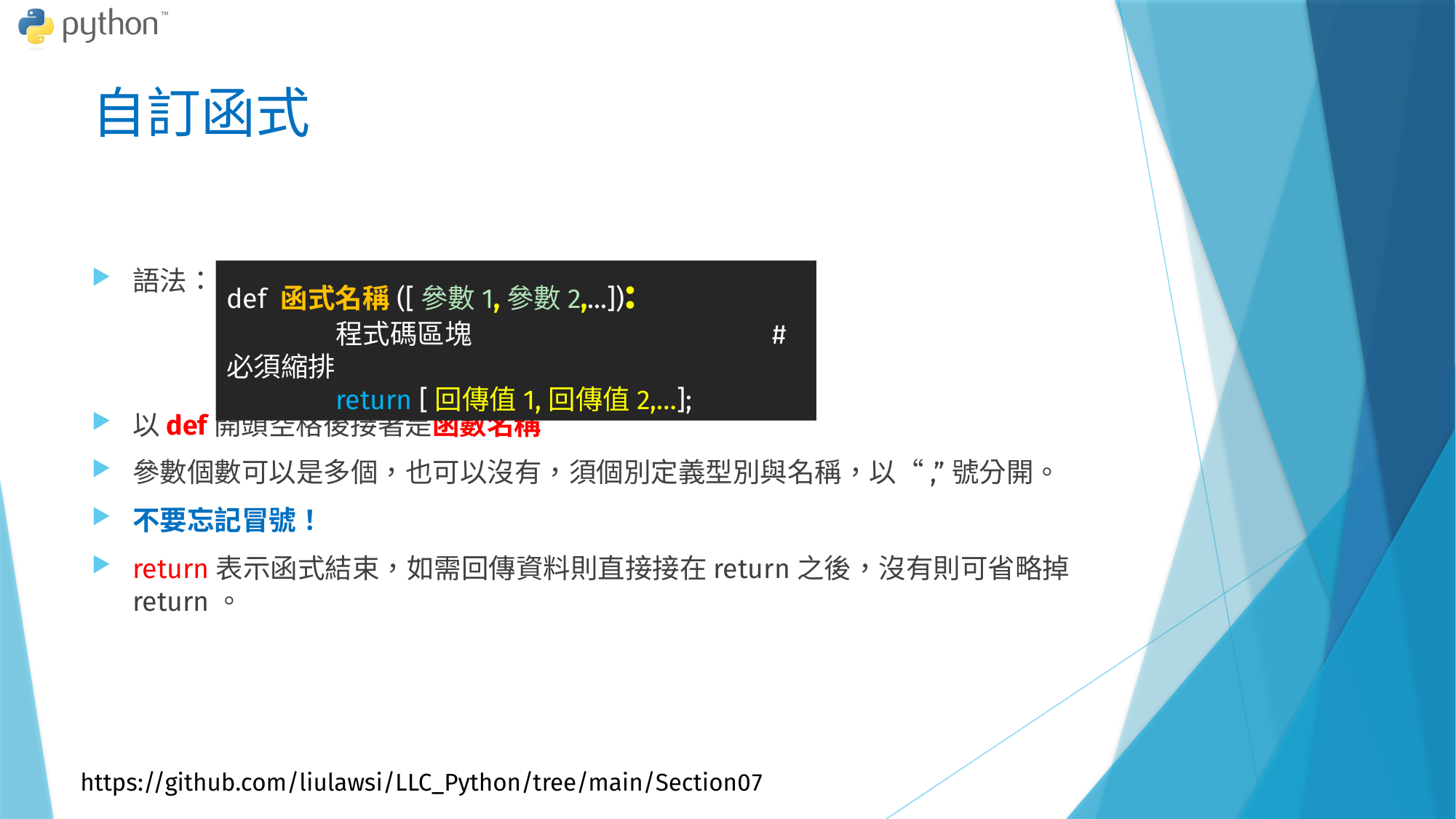

# 自訂函式
語法：

以def開頭空格後接著是函數名稱
參數個數可以是多個，也可以沒有，須個別定義型別與名稱，以“,”號分開。
不要忘記冒號！
return表示函式結束，如需回傳資料則直接接在return之後，沒有則可省略掉return。
def 函式名稱([參數1,參數2,...]):
	程式碼區塊			#必須縮排
	return [回傳值1,回傳值2,…];